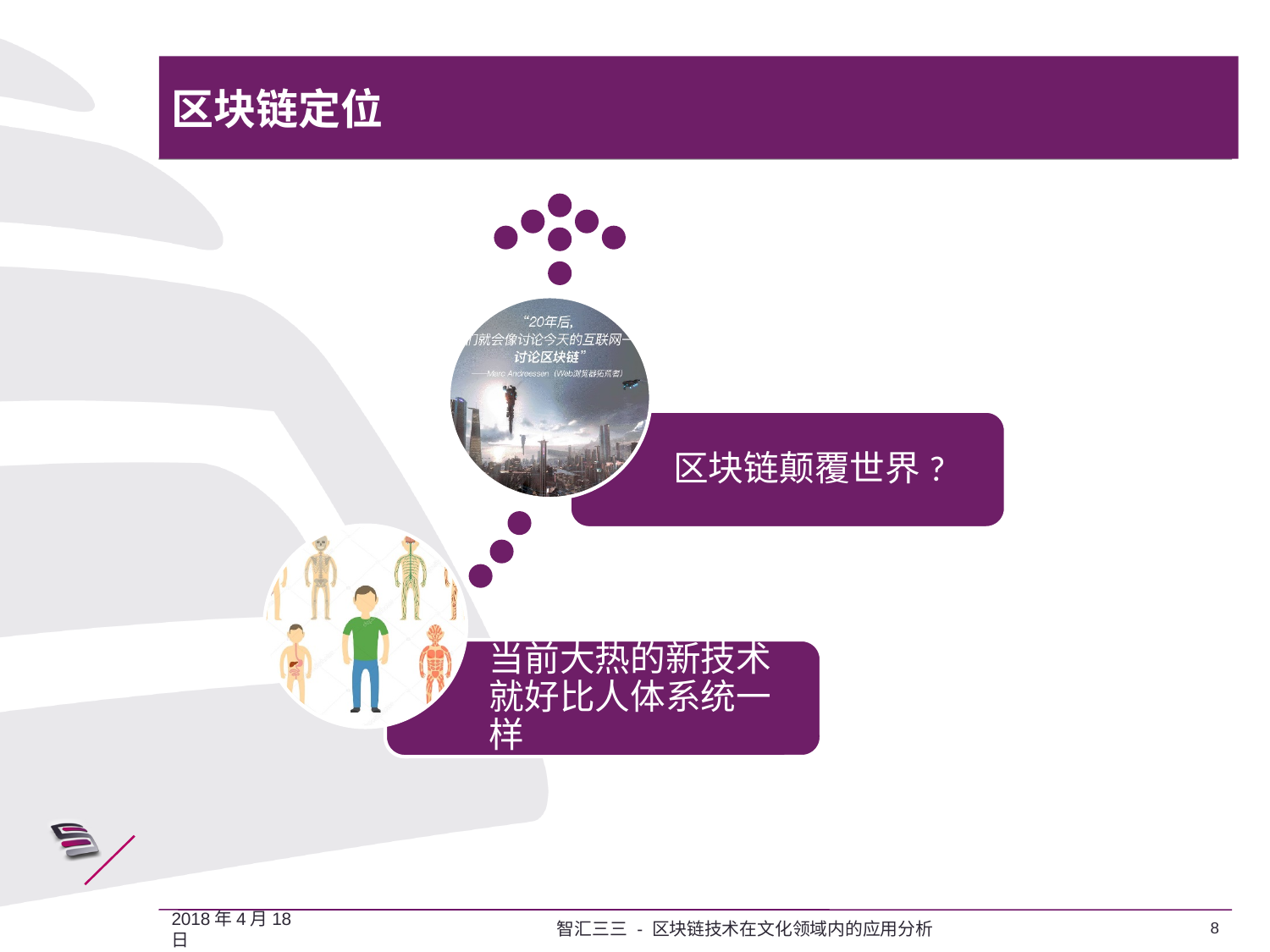

# 区块链定位
当前大热的新技术就好比人体系统一样
区块链颠覆世界?
智汇三三 - 区块链技术在文化领域内的应用分析
8
2018年4月18日